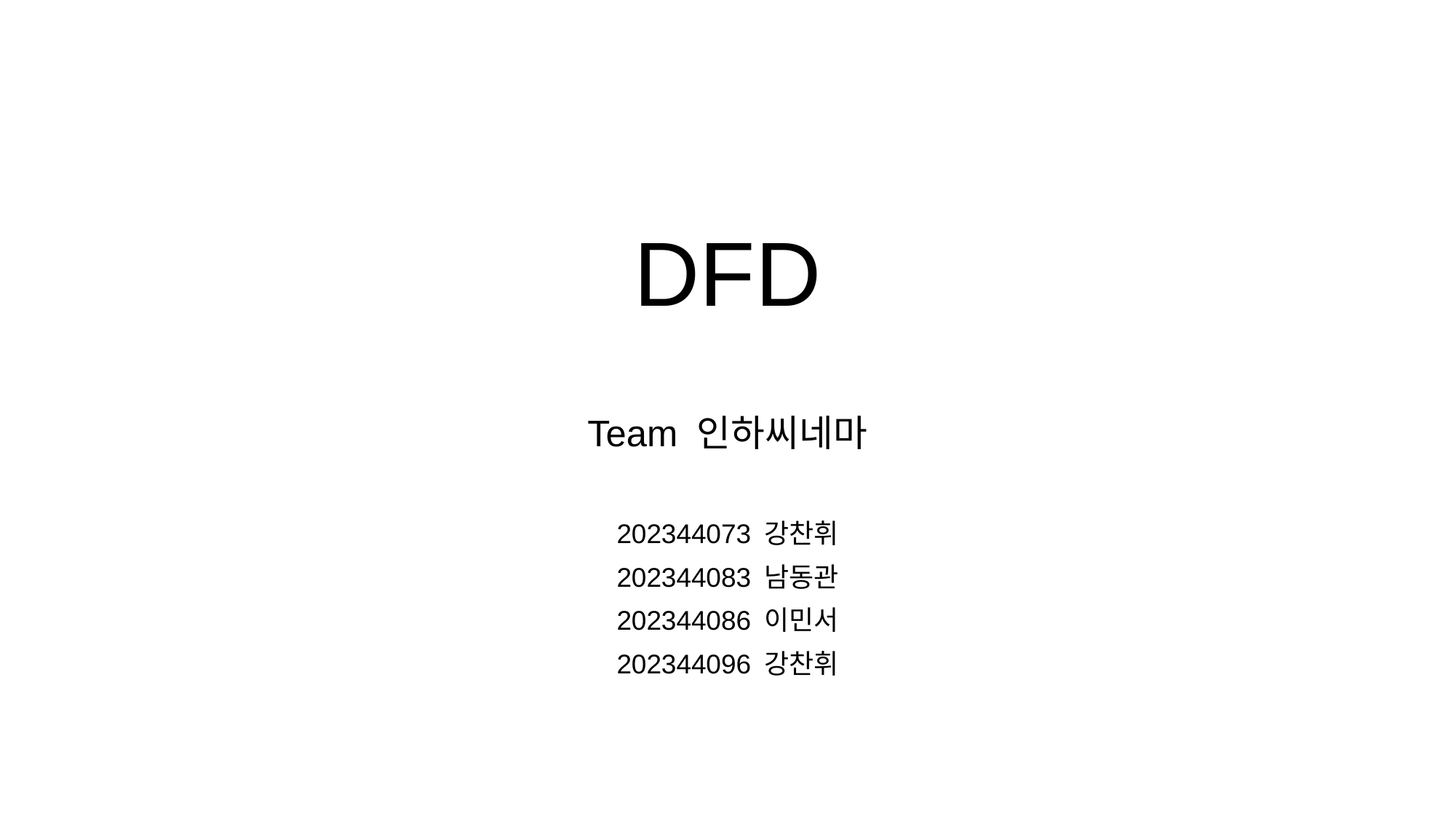

# DFD
Team 인하씨네마

202344073 강찬휘
202344083 남동관
202344086 이민서
202344096 강찬휘